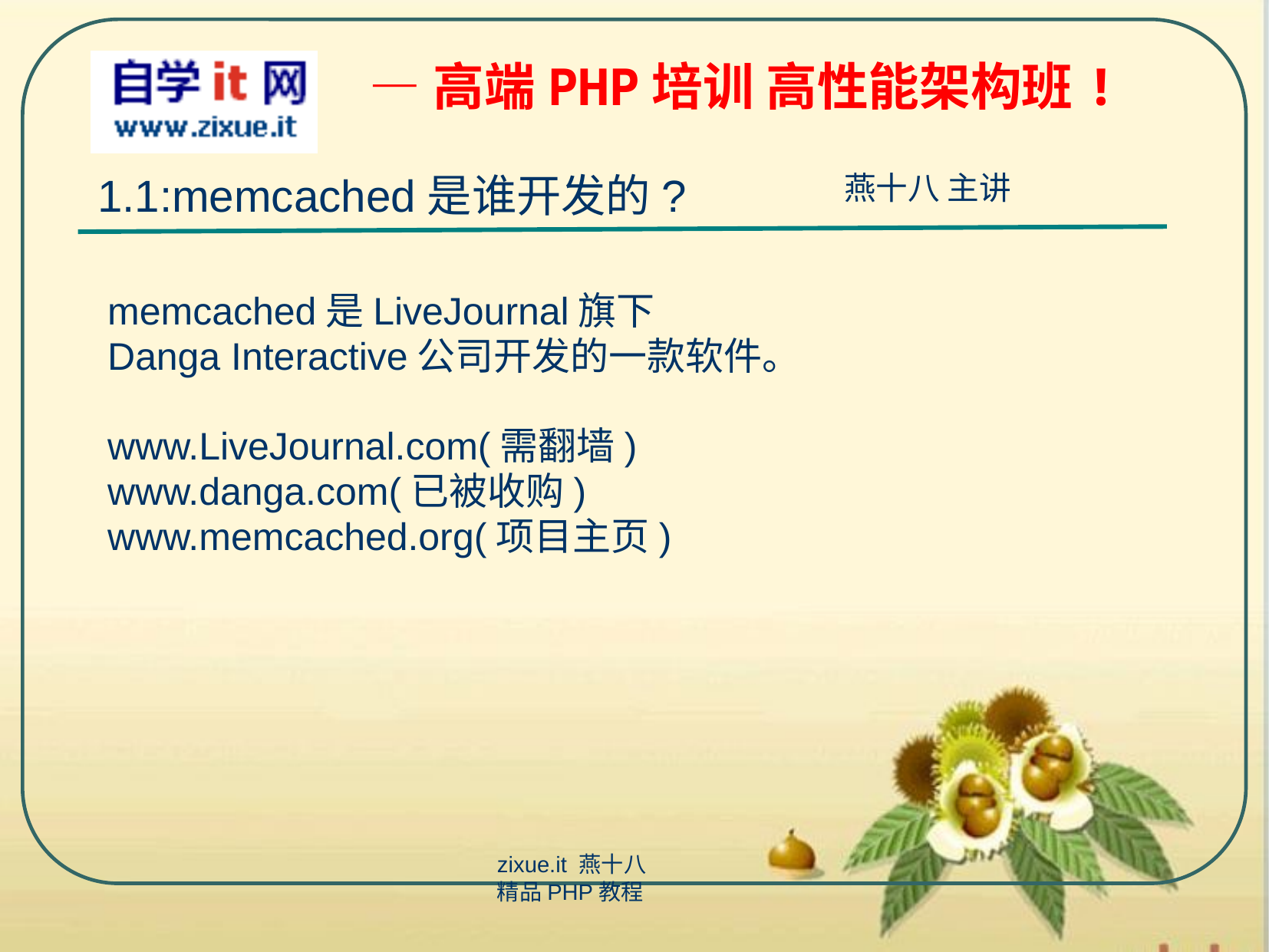

1.1:memcached是谁开发的?
memcached是LiveJournal旗下
Danga Interactive公司开发的一款软件。

www.LiveJournal.com(需翻墙)
www.danga.com(已被收购)
www.memcached.org(项目主页)
zixue.it 燕十八
精品PHP教程